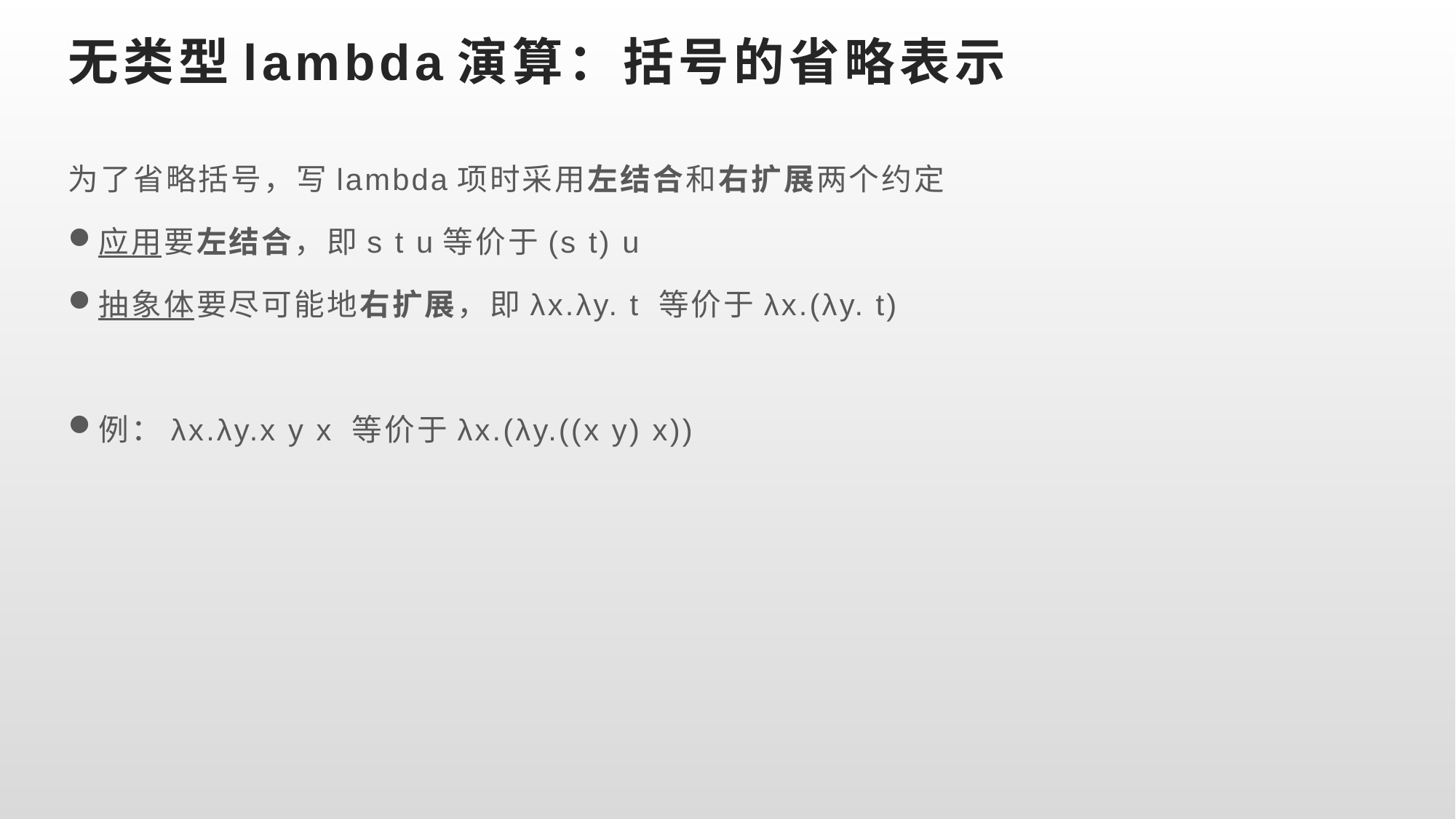

# 无类型lambda演算：括号的省略表示
为了省略括号，写lambda项时采用左结合和右扩展两个约定
应用要左结合，即s t u等价于(s t) u
抽象体要尽可能地右扩展，即λx.λy. t 等价于λx.(λy. t)

例：λx.λy.x y x 等价于λx.(λy.((x y) x))